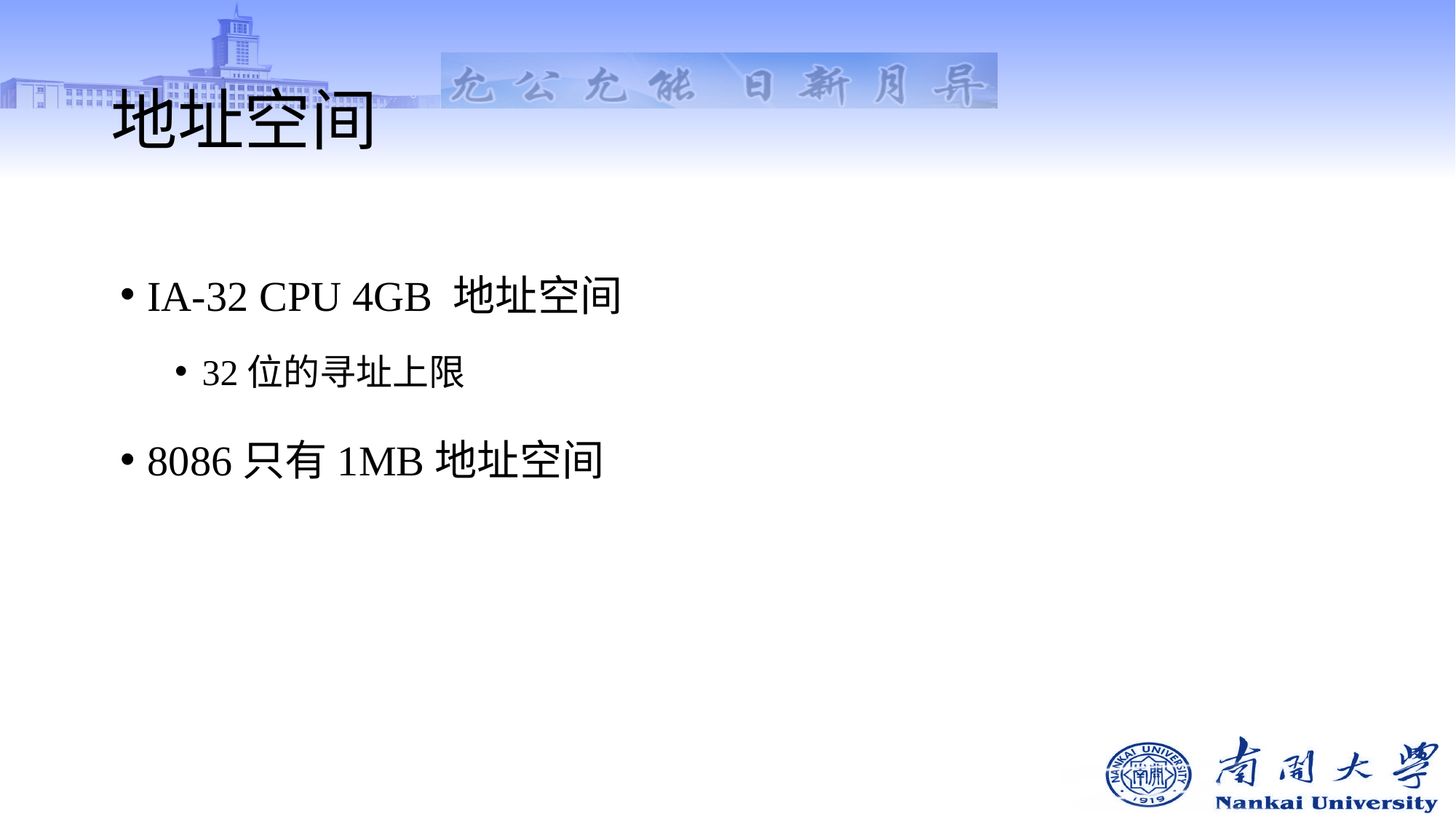

# 地址空间
IA-32 CPU 4GB 地址空间
32位的寻址上限
8086只有1MB地址空间